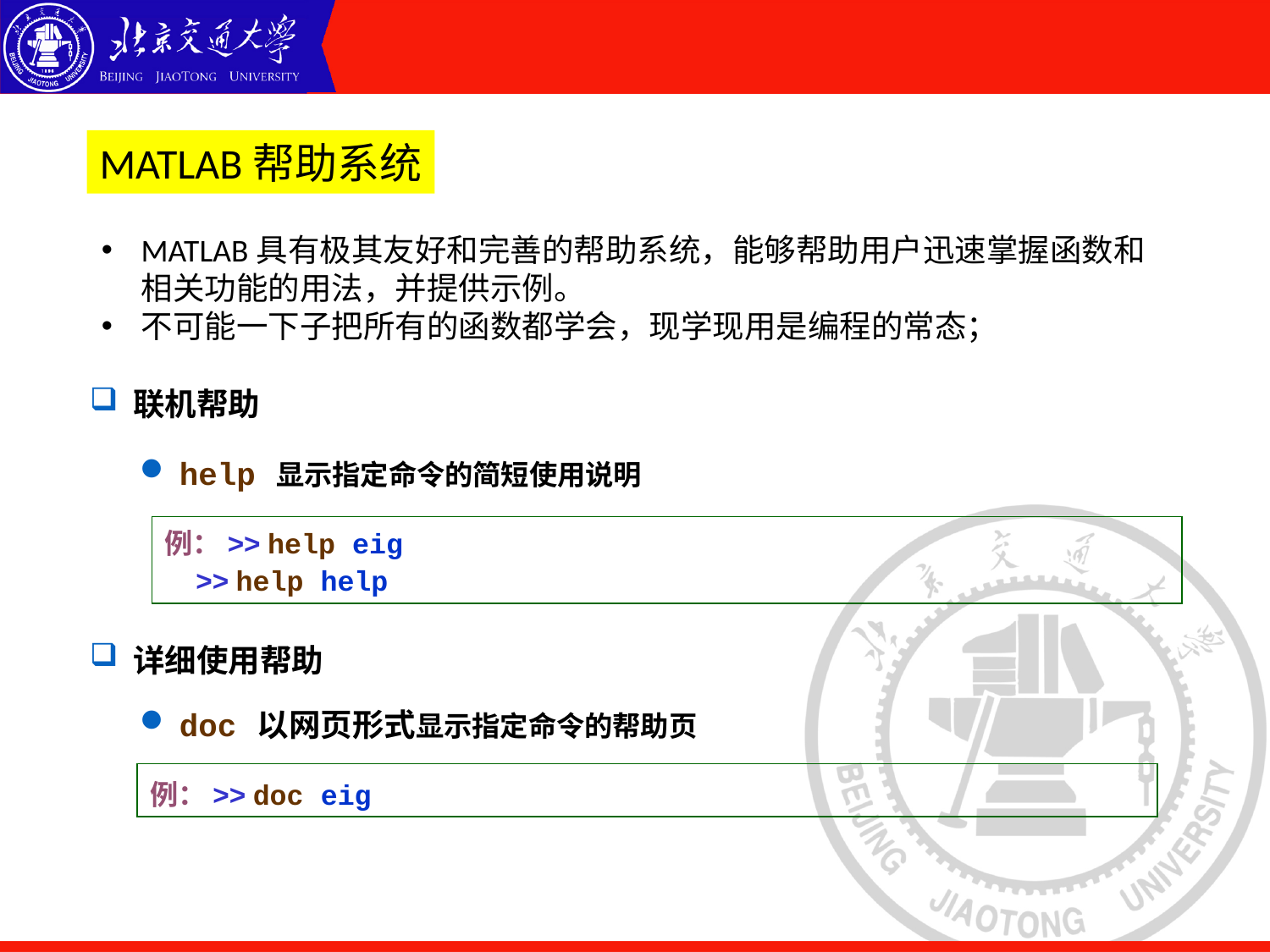

MATLAB帮助系统
MATLAB具有极其友好和完善的帮助系统，能够帮助用户迅速掌握函数和相关功能的用法，并提供示例。
不可能一下子把所有的函数都学会，现学现用是编程的常态；
 联机帮助
 help  显示指定命令的简短使用说明
例：>> help eig
    >> help help
 详细使用帮助
 doc  以网页形式显示指定命令的帮助页
例：>> doc eig